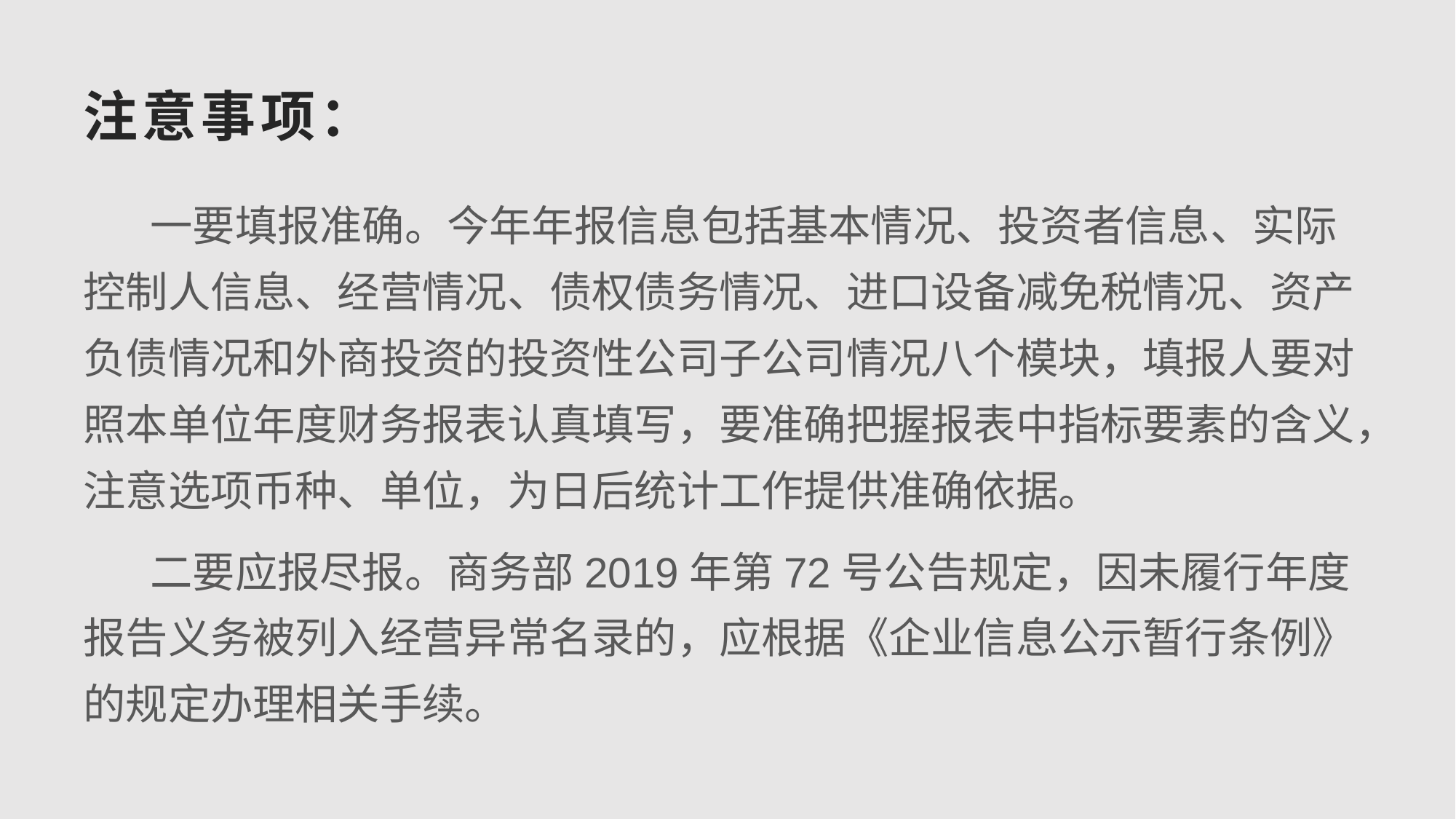

# 注意事项：
      一要填报准确。今年年报信息包括基本情况、投资者信息、实际控制人信息、经营情况、债权债务情况、进口设备减免税情况、资产负债情况和外商投资的投资性公司子公司情况八个模块，填报人要对照本单位年度财务报表认真填写，要准确把握报表中指标要素的含义，注意选项币种、单位，为日后统计工作提供准确依据。
      二要应报尽报。商务部2019年第72号公告规定，因未履行年度报告义务被列入经营异常名录的，应根据《企业信息公示暂行条例》的规定办理相关手续。